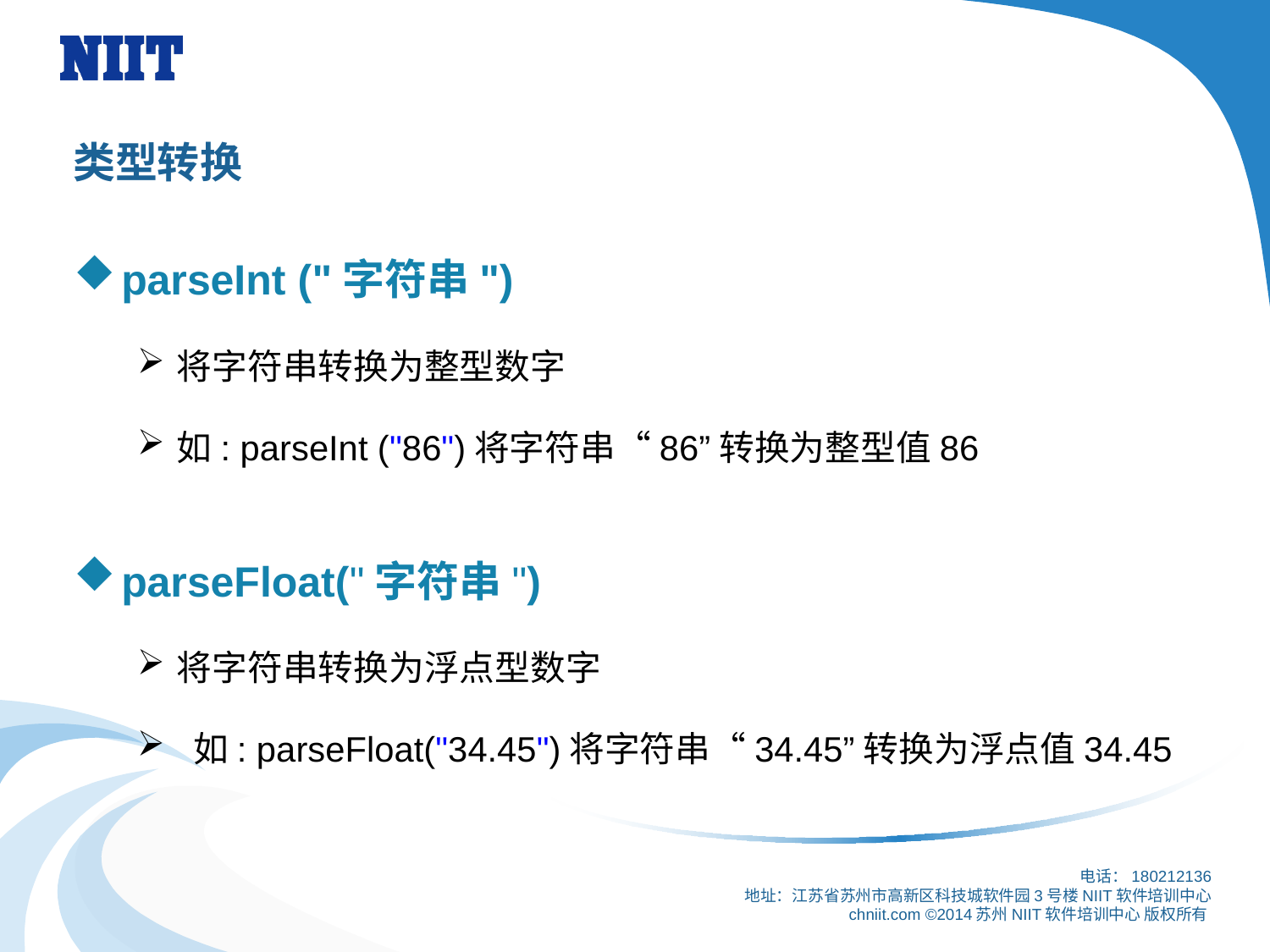

# 类型转换
parseInt ("字符串")
将字符串转换为整型数字
如: parseInt ("86")将字符串“86”转换为整型值86

parseFloat("字符串")
将字符串转换为浮点型数字
 如: parseFloat("34.45")将字符串“34.45”转换为浮点值34.45